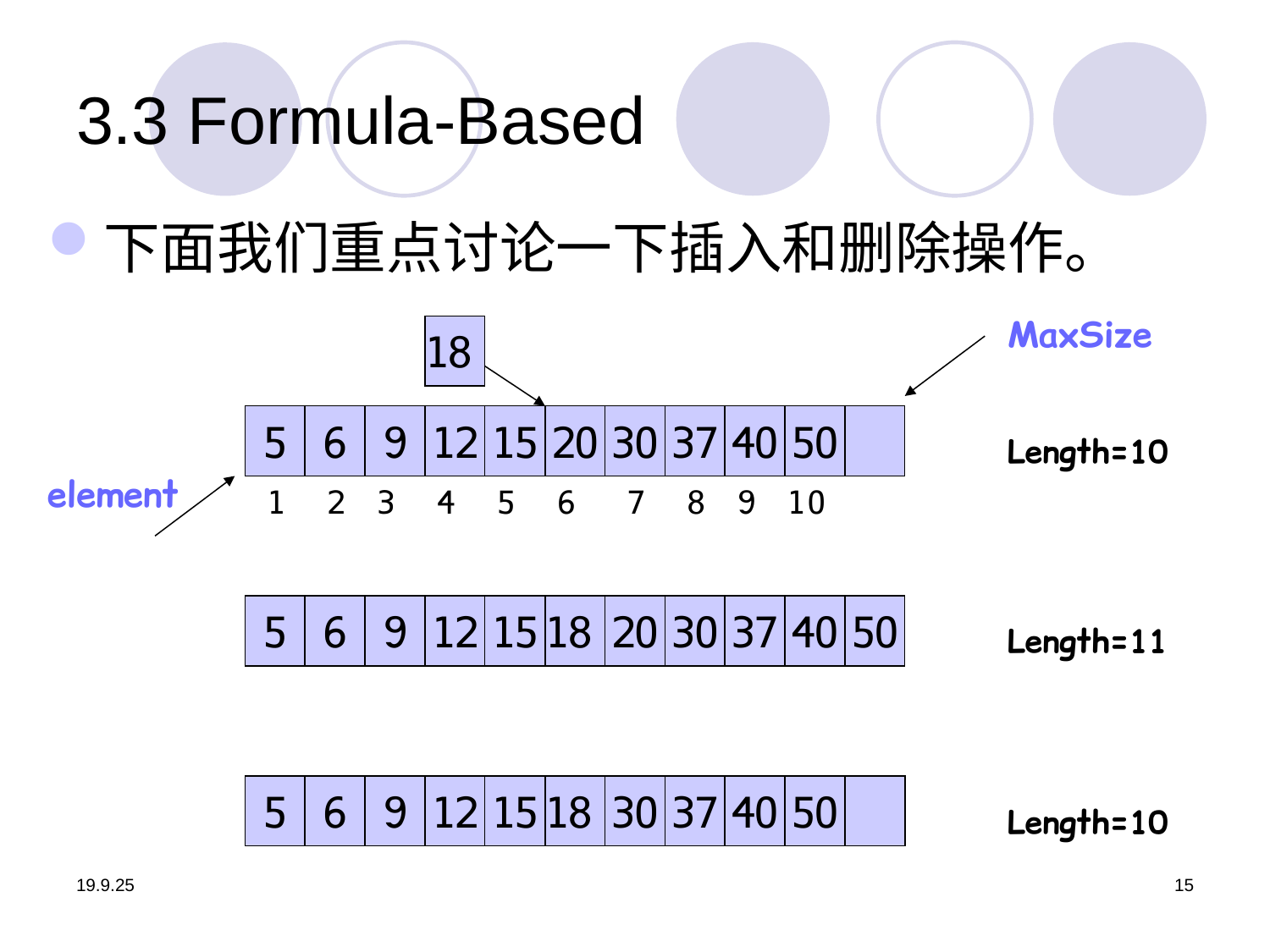

# 3.3 Formula-Based
下面我们重点讨论一下插入和删除操作。
MaxSize
18

5
6
9
12
15
20
30
37
40
50

Length=10
element

1
2
3
4
5
6
7
8
9
10
5
6
9
12
15
18
20
30
37
40
50
Length=11
5
6
9
12
15
18
30
37
40
50

Length=10
19.9.25
15